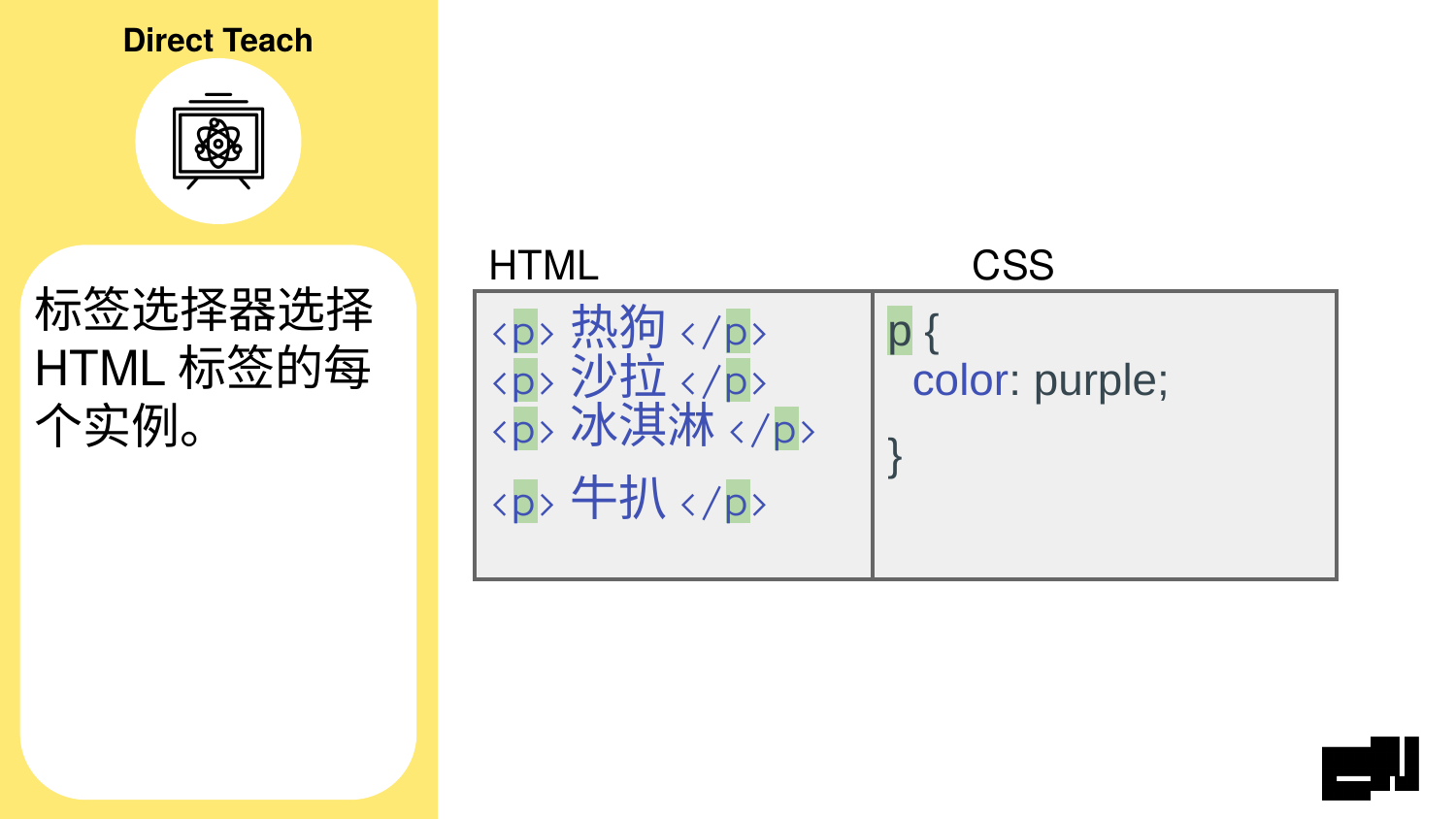

HTML
CSS
标签选择器选择HTML标签的每个实例。
| <p>热狗</p> <p>沙拉</p> <p>冰淇淋</p> <p>牛扒</p> | p { color: purple; } |
| --- | --- |